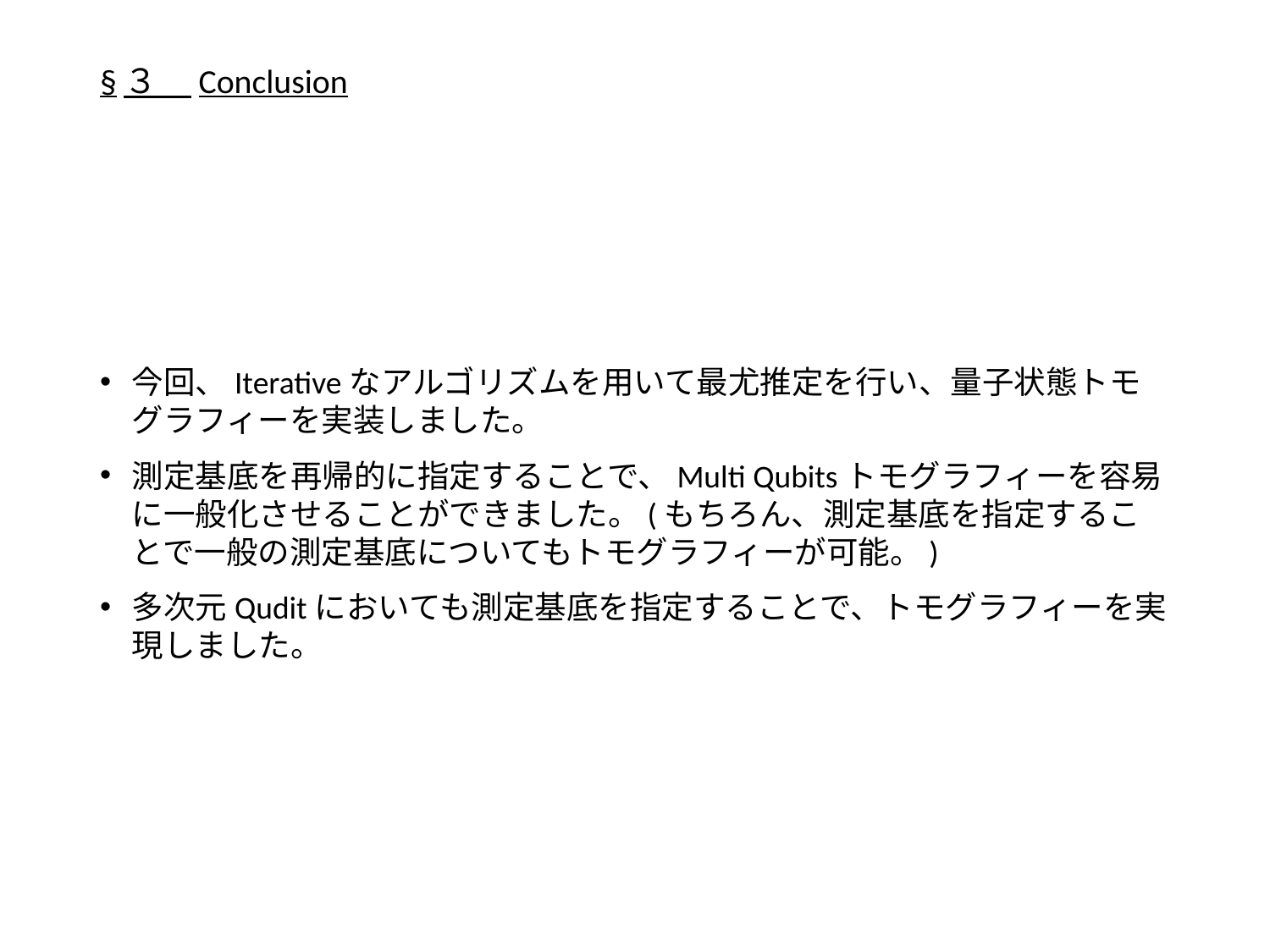

# §３　Conclusion

今回、Iterativeなアルゴリズムを用いて最尤推定を行い、量子状態トモグラフィーを実装しました。
測定基底を再帰的に指定することで、Multi Qubitsトモグラフィーを容易に一般化させることができました。(もちろん、測定基底を指定することで一般の測定基底についてもトモグラフィーが可能。)
多次元Quditにおいても測定基底を指定することで、トモグラフィーを実現しました。